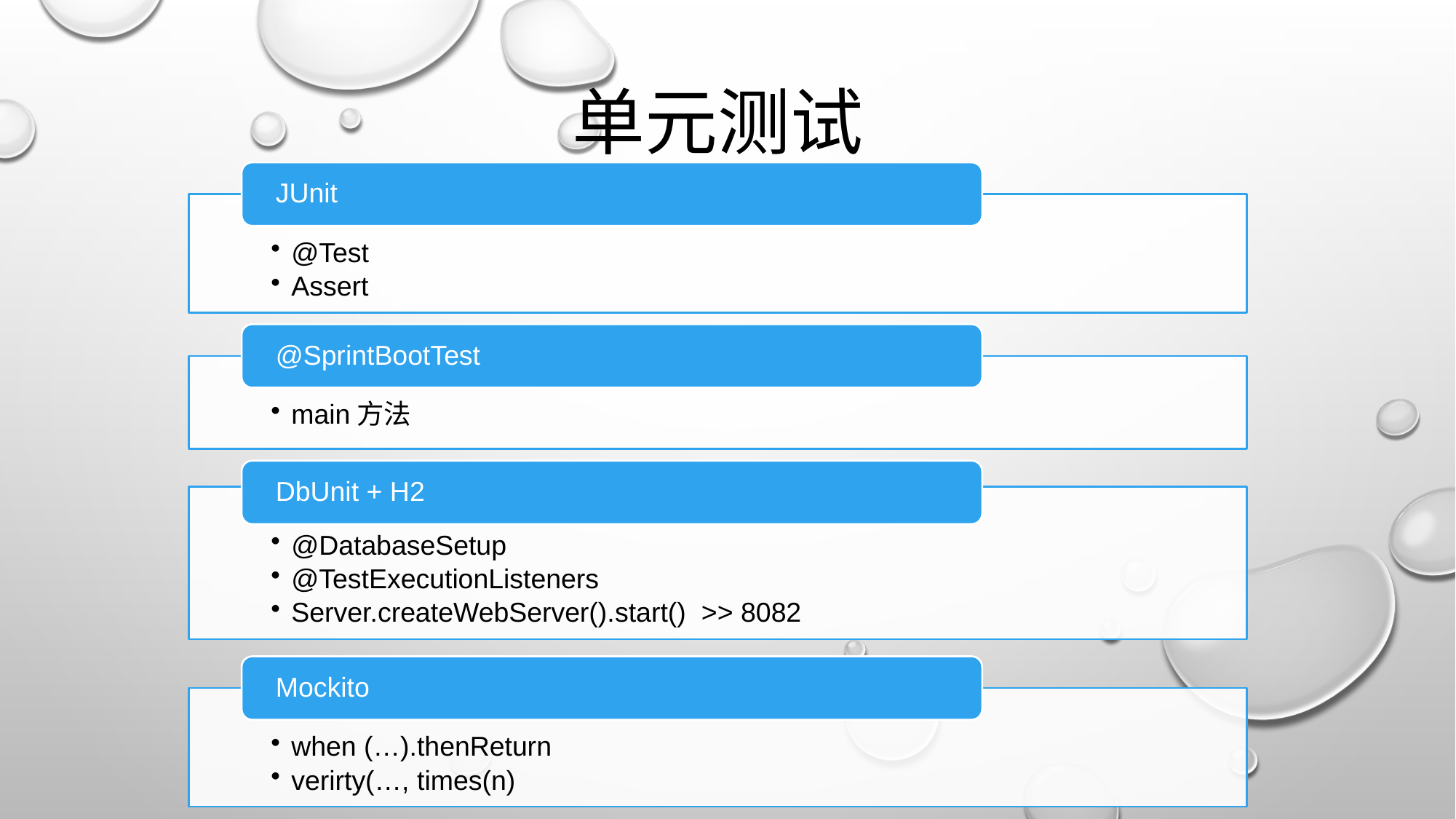

单元测试
@Test
Assert
JUnit
main方法
@SprintBootTest
@DatabaseSetup
@TestExecutionListeners
Server.createWebServer().start()  >> 8082
DbUnit + H2
when (…).thenReturn
verirty(…, times(n)
Mockito